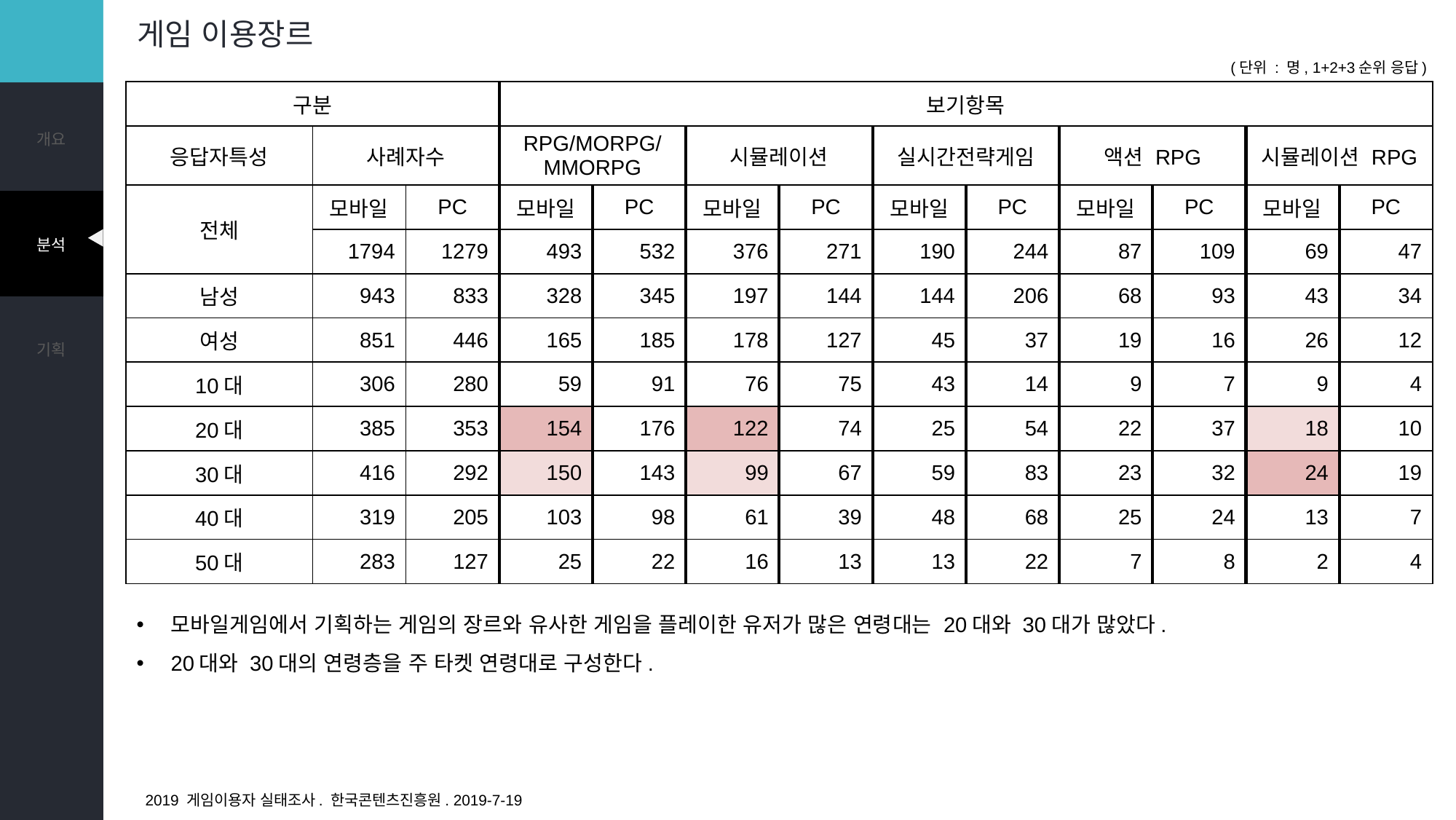

# 게임 이용장르
(단위 : 명, 1+2+3순위 응답)
| 구분 |  |  | 보기항목 |  |  |  |  |  |  |  |  |  |
| --- | --- | --- | --- | --- | --- | --- | --- | --- | --- | --- | --- | --- |
| 응답자특성 | 사례자수 |  | RPG/MORPG/ MMORPG |  | 시뮬레이션 |  | 실시간전략게임 |  | 액션 RPG |  | 시뮬레이션 RPG |  |
| 전체 | 모바일 | PC | 모바일 | PC | 모바일 | PC | 모바일 | PC | 모바일 | PC | 모바일 | PC |
|  | 1794 | 1279 | 493 | 532 | 376 | 271 | 190 | 244 | 87 | 109 | 69 | 47 |
| 남성 | 943 | 833 | 328 | 345 | 197 | 144 | 144 | 206 | 68 | 93 | 43 | 34 |
| 여성 | 851 | 446 | 165 | 185 | 178 | 127 | 45 | 37 | 19 | 16 | 26 | 12 |
| 10대 | 306 | 280 | 59 | 91 | 76 | 75 | 43 | 14 | 9 | 7 | 9 | 4 |
| 20대 | 385 | 353 | 154 | 176 | 122 | 74 | 25 | 54 | 22 | 37 | 18 | 10 |
| 30대 | 416 | 292 | 150 | 143 | 99 | 67 | 59 | 83 | 23 | 32 | 24 | 19 |
| 40대 | 319 | 205 | 103 | 98 | 61 | 39 | 48 | 68 | 25 | 24 | 13 | 7 |
| 50대 | 283 | 127 | 25 | 22 | 16 | 13 | 13 | 22 | 7 | 8 | 2 | 4 |
모바일게임에서 기획하는 게임의 장르와 유사한 게임을 플레이한 유저가 많은 연령대는 20대와 30대가 많았다.
20대와 30대의 연령층을 주 타켓 연령대로 구성한다.
2019 게임이용자 실태조사. 한국콘텐츠진흥원. 2019-7-19